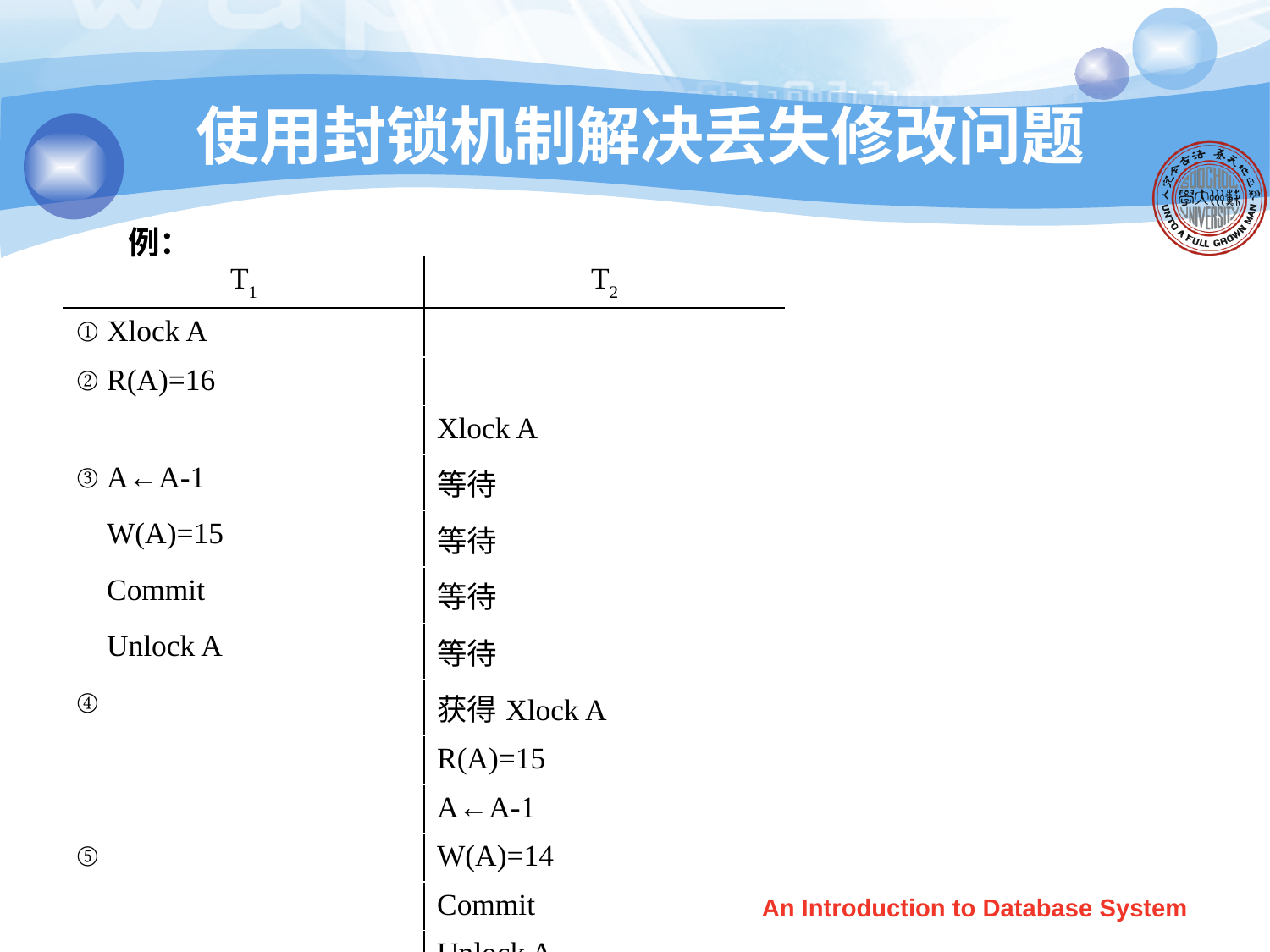

# 使用封锁机制解决丢失修改问题
例：
| T1 | T2 |
| --- | --- |
| ① Xlock A |  |
| ② R(A)=16 |  |
|  | Xlock A |
| ③ A←A-1 | 等待 |
| W(A)=15 | 等待 |
| Commit | 等待 |
| Unlock A | 等待 |
| ④ | 获得Xlock A |
|  | R(A)=15 |
|  | A←A-1 |
| ⑤ | W(A)=14 |
|  | Commit |
|  | Unlock A |
An Introduction to Database System